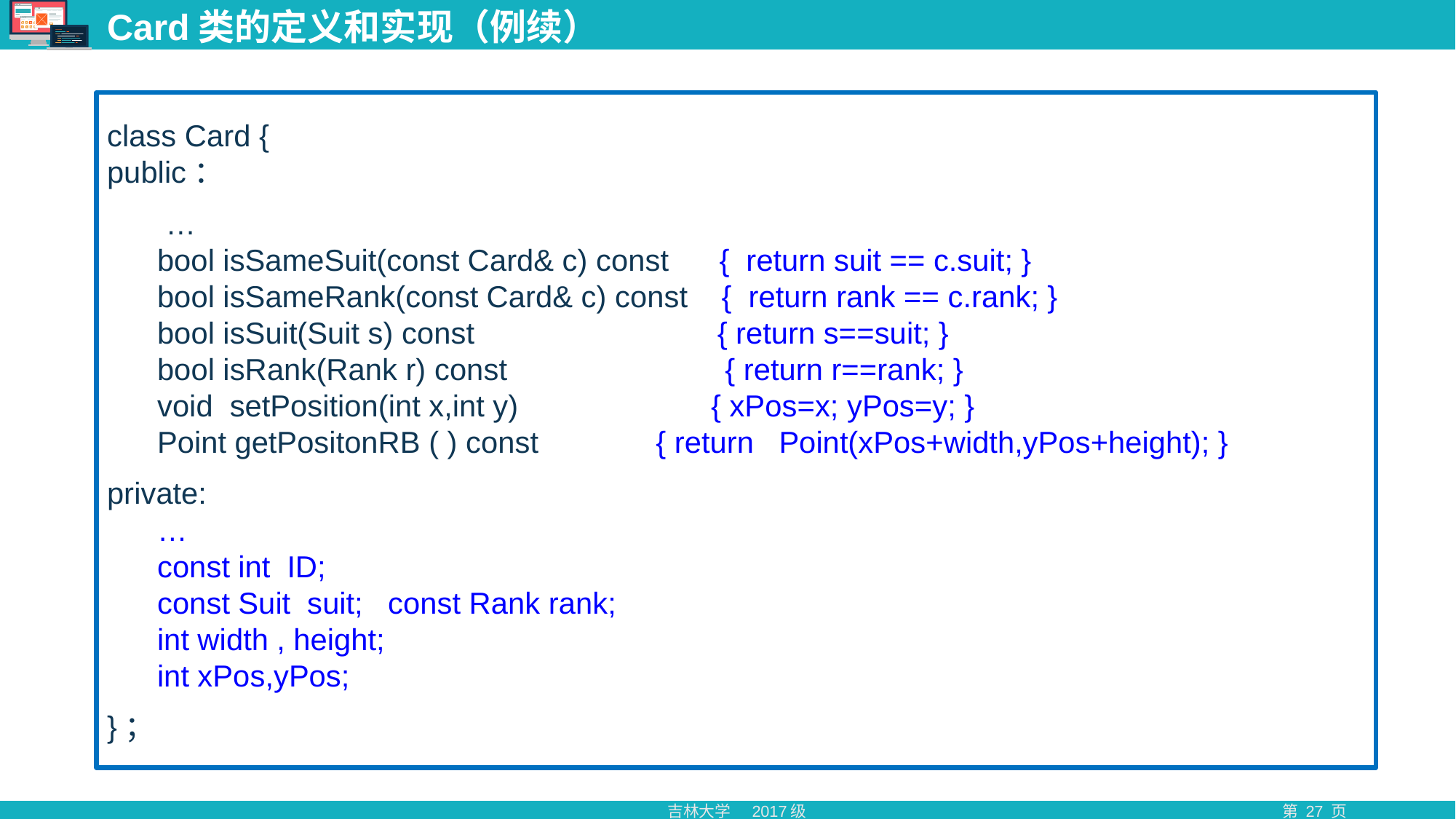

# Card类的定义和实现（例续）
class Card {
public：
       …
      bool isSameSuit(const Card& c) const      {  return suit == c.suit; }
      bool isSameRank(const Card& c) const    {  return rank == c.rank; }
      bool isSuit(Suit s) const                             { return s==suit; }
      bool isRank(Rank r) const                          { return r==rank; }
      void  setPosition(int x,int y)                       { xPos=x; yPos=y; }
      Point getPositonRB ( ) const              { return   Point(xPos+width,yPos+height); }
private:
      …
      const int  ID;
      const Suit  suit;   const Rank rank;
      int width , height;
      int xPos,yPos;
}；